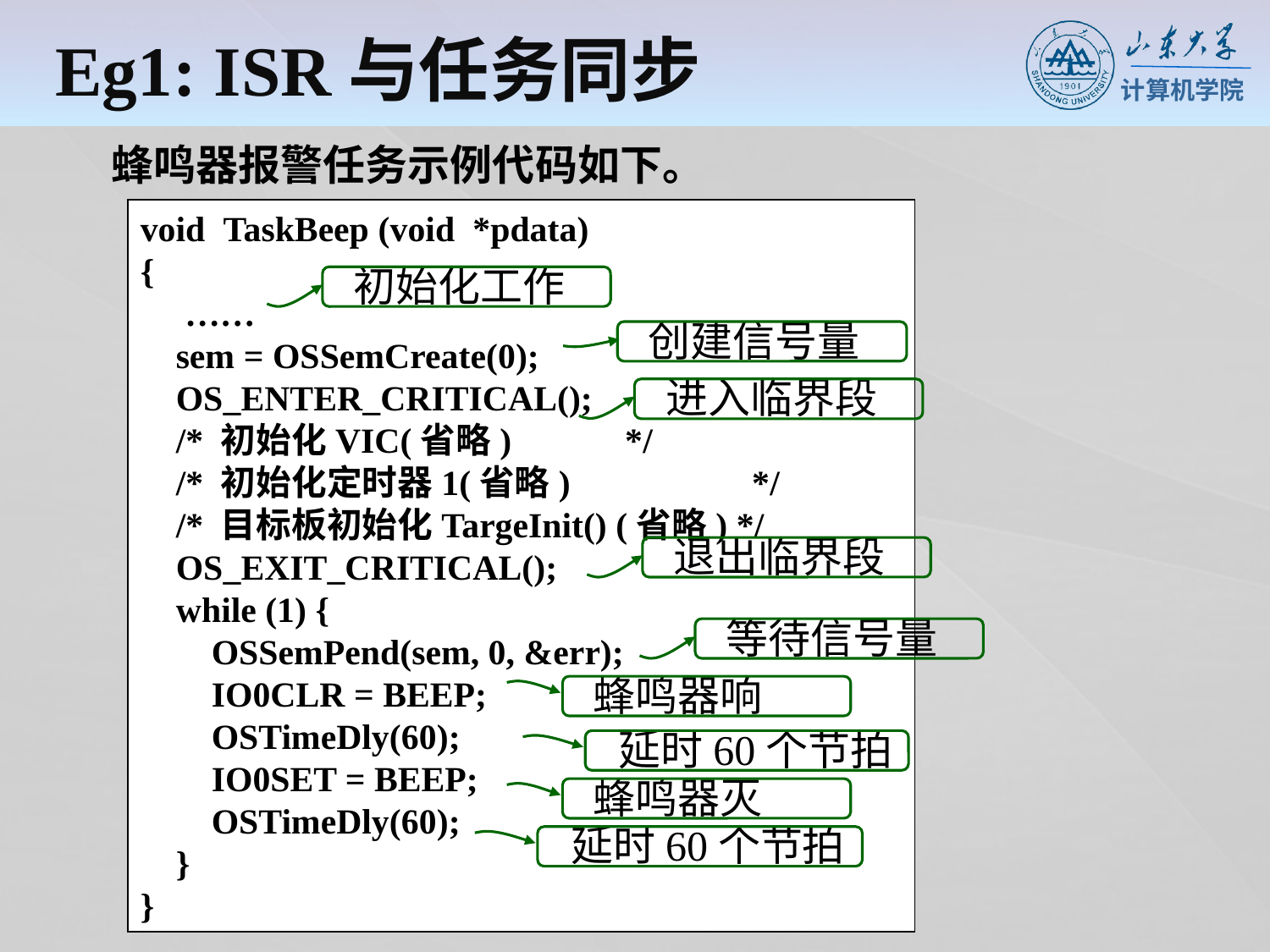

Eg1: ISR与任务同步
    蜂鸣器报警任务示例代码如下。
void  TaskBeep (void  *pdata)
{
     ……
    sem = OSSemCreate(0);
    OS_ENTER_CRITICAL();
    /* 初始化VIC(省略)	         */
    /* 初始化定时器1(省略) 	         */
    /* 目标板初始化TargeInit() (省略) */
    OS_EXIT_CRITICAL();
    while (1) {
        OSSemPend(sem, 0, &err);
        IO0CLR = BEEP;
        OSTimeDly(60);
        IO0SET = BEEP;
        OSTimeDly(60);
    }
}
初始化工作

创建信号量

进入临界段

退出临界段

等待信号量

蜂鸣器响

延时60个节拍

蜂鸣器灭

延时60个节拍